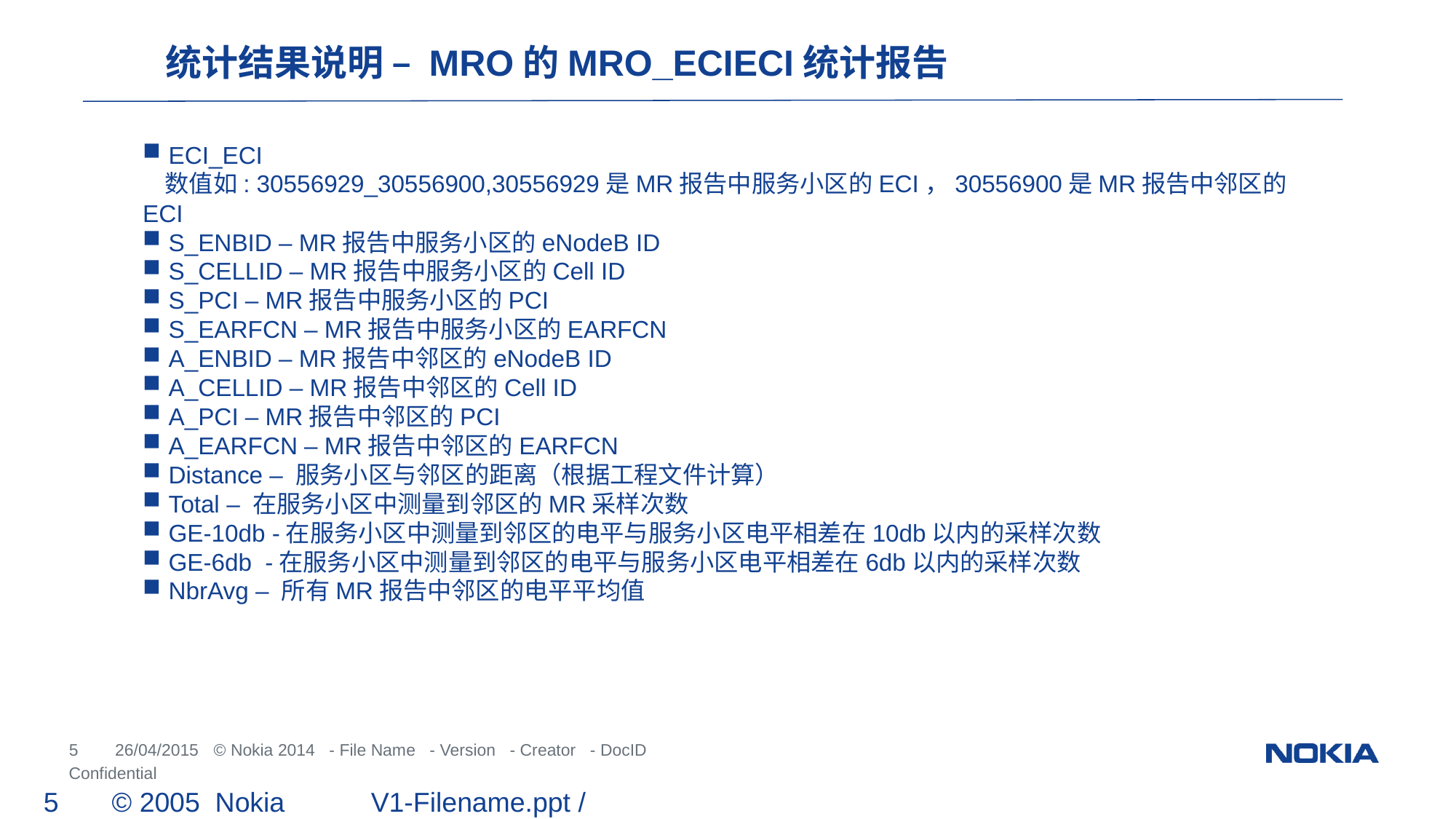

统计结果说明 – MRO的MRO_ECIECI统计报告
ECI_ECI
   数值如: 30556929_30556900,30556929是MR报告中服务小区的ECI，30556900是MR报告中邻区的ECI
S_ENBID – MR报告中服务小区的eNodeB ID
S_CELLID – MR报告中服务小区的Cell ID
S_PCI – MR报告中服务小区的PCI
S_EARFCN – MR报告中服务小区的EARFCN
A_ENBID – MR报告中邻区的eNodeB ID
A_CELLID – MR报告中邻区的Cell ID
A_PCI – MR报告中邻区的PCI
A_EARFCN – MR报告中邻区的EARFCN
Distance – 服务小区与邻区的距离（根据工程文件计算）
Total – 在服务小区中测量到邻区的MR采样次数
GE-10db -在服务小区中测量到邻区的电平与服务小区电平相差在10db以内的采样次数
GE-6db  -在服务小区中测量到邻区的电平与服务小区电平相差在6db以内的采样次数
NbrAvg – 所有MR报告中邻区的电平平均值

5       © 2005  Nokia 	V1-Filename.ppt / yyyy-mm-dd / Initials